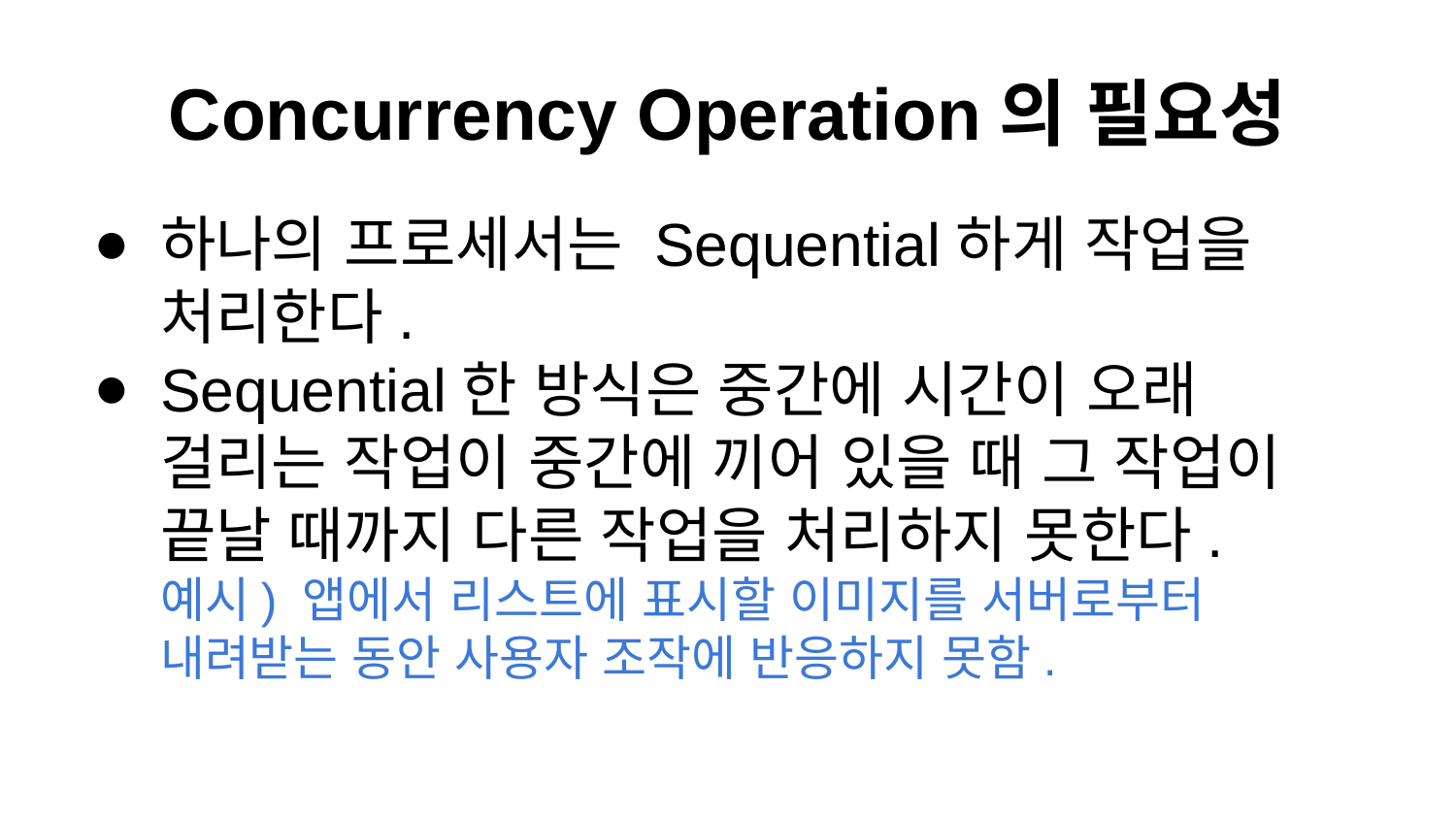

# Concurrency Operation의 필요성
하나의 프로세서는 Sequential하게 작업을 처리한다.
Sequential한 방식은 중간에 시간이 오래 걸리는 작업이 중간에 끼어 있을 때 그 작업이 끝날 때까지 다른 작업을 처리하지 못한다.
예시) 앱에서 리스트에 표시할 이미지를 서버로부터 내려받는 동안 사용자 조작에 반응하지 못함.